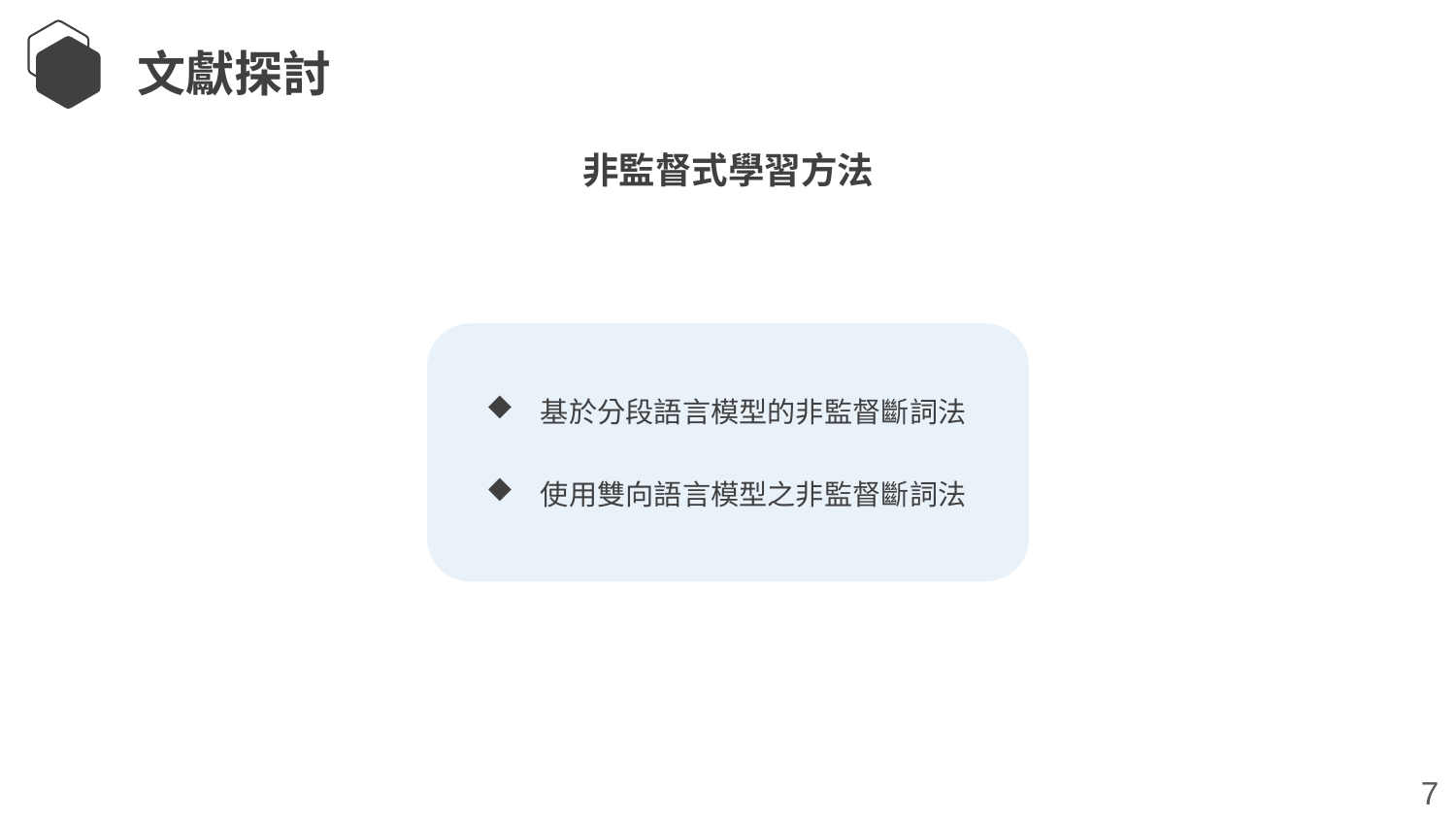

文獻探討
非監督式學習方法

基於分段語言模型的非監督斷詞法
使用雙向語言模型之非監督斷詞法
7